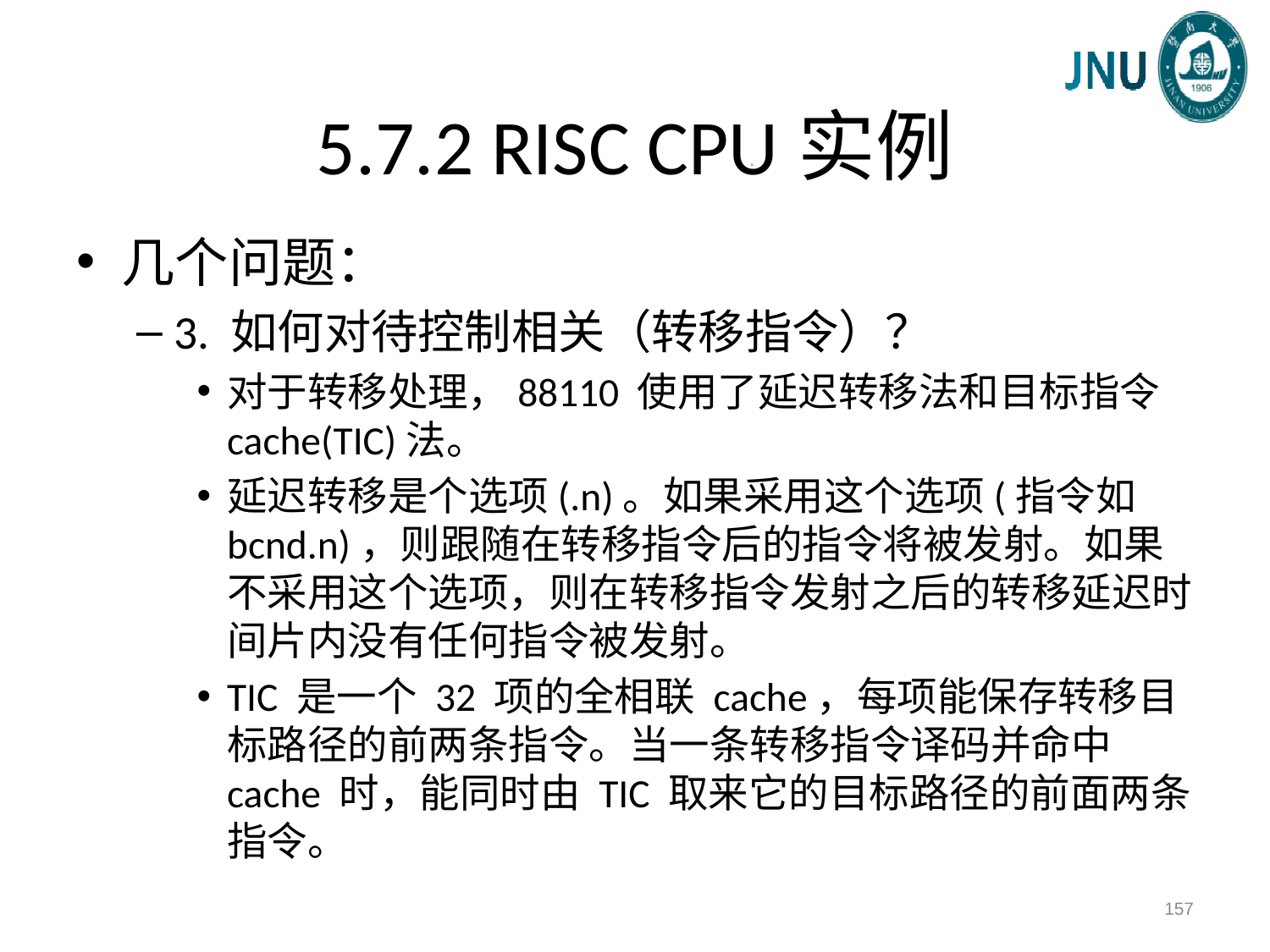

# 5.7.2 RISC CPU实例
几个问题：
3. 如何对待控制相关（转移指令）？
对于转移处理，88110 使用了延迟转移法和目标指令 cache(TIC)法。
延迟转移是个选项(.n)。如果采用这个选项(指令如 bcnd.n)，则跟随在转移指令后的指令将被发射。如果不采用这个选项，则在转移指令发射之后的转移延迟时间片内没有任何指令被发射。
TIC 是一个 32 项的全相联 cache，每项能保存转移目标路径的前两条指令。当一条转移指令译码并命中 cache 时，能同时由 TIC 取来它的目标路径的前面两条指令。
157